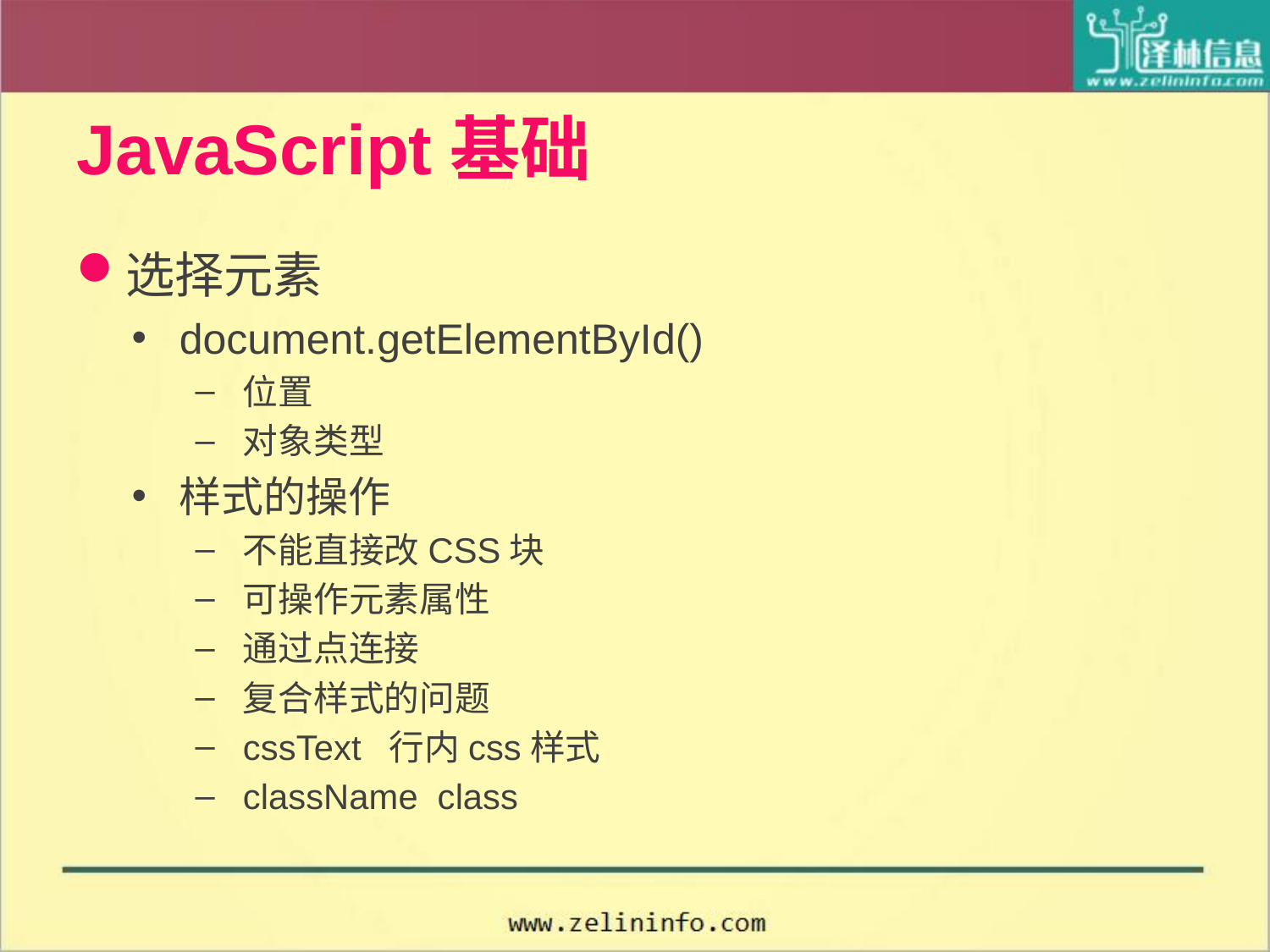

# JavaScript基础
选择元素
document.getElementById()
位置
对象类型
样式的操作
不能直接改CSS块
可操作元素属性
通过点连接
复合样式的问题
cssText  行内css样式
className  class